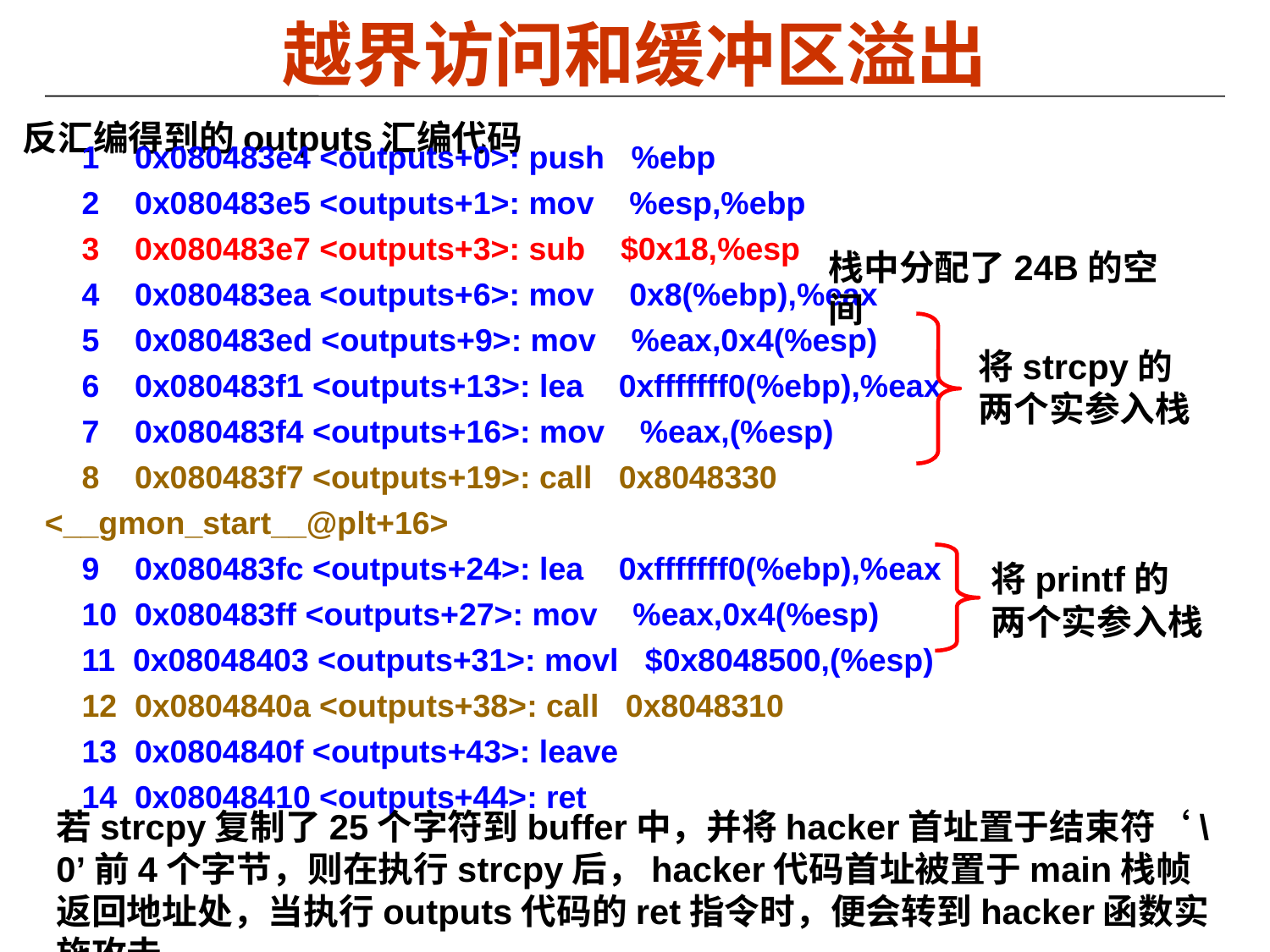

# 越界访问和缓冲区溢出
反汇编得到的outputs汇编代码
1    0x080483e4 <outputs+0>: push   %ebp
2    0x080483e5 <outputs+1>: mov    %esp,%ebp
3    0x080483e7 <outputs+3>: sub    $0x18,%esp
4    0x080483ea <outputs+6>: mov    0x8(%ebp),%eax
5    0x080483ed <outputs+9>: mov    %eax,0x4(%esp)
6    0x080483f1 <outputs+13>: lea    0xfffffff0(%ebp),%eax
7    0x080483f4 <outputs+16>: mov    %eax,(%esp)
8    0x080483f7 <outputs+19>: call   0x8048330 <__gmon_start__@plt+16>
9    0x080483fc <outputs+24>: lea    0xfffffff0(%ebp),%eax
10  0x080483ff <outputs+27>: mov    %eax,0x4(%esp)
11  0x08048403 <outputs+31>: movl   $0x8048500,(%esp)
12  0x0804840a <outputs+38>: call   0x8048310
13  0x0804840f <outputs+43>: leave
14  0x08048410 <outputs+44>: ret
栈中分配了24B的空间

将strcpy的两个实参入栈

将printf的两个实参入栈
若strcpy复制了25个字符到buffer中，并将hacker首址置于结束符‘\0’前4个字节，则在执行strcpy后，hacker代码首址被置于main栈帧返回地址处，当执行outputs代码的ret指令时，便会转到hacker函数实施攻击。